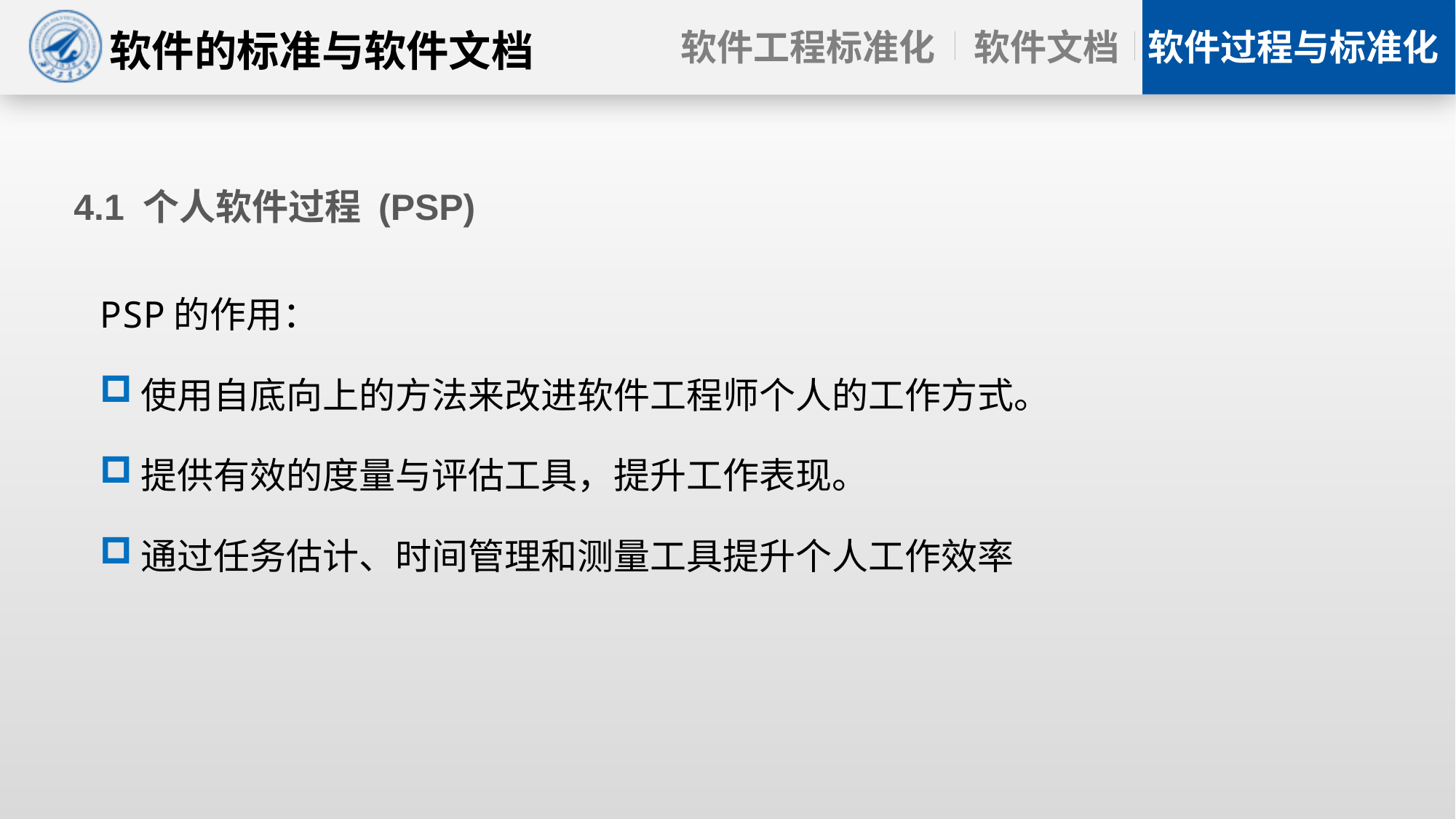

4.1 个人软件过程 (PSP)
PSP的作用：
使用自底向上的方法来改进软件工程师个人的工作方式。
提供有效的度量与评估工具，提升工作表现。
通过任务估计、时间管理和测量工具提升个人工作效率